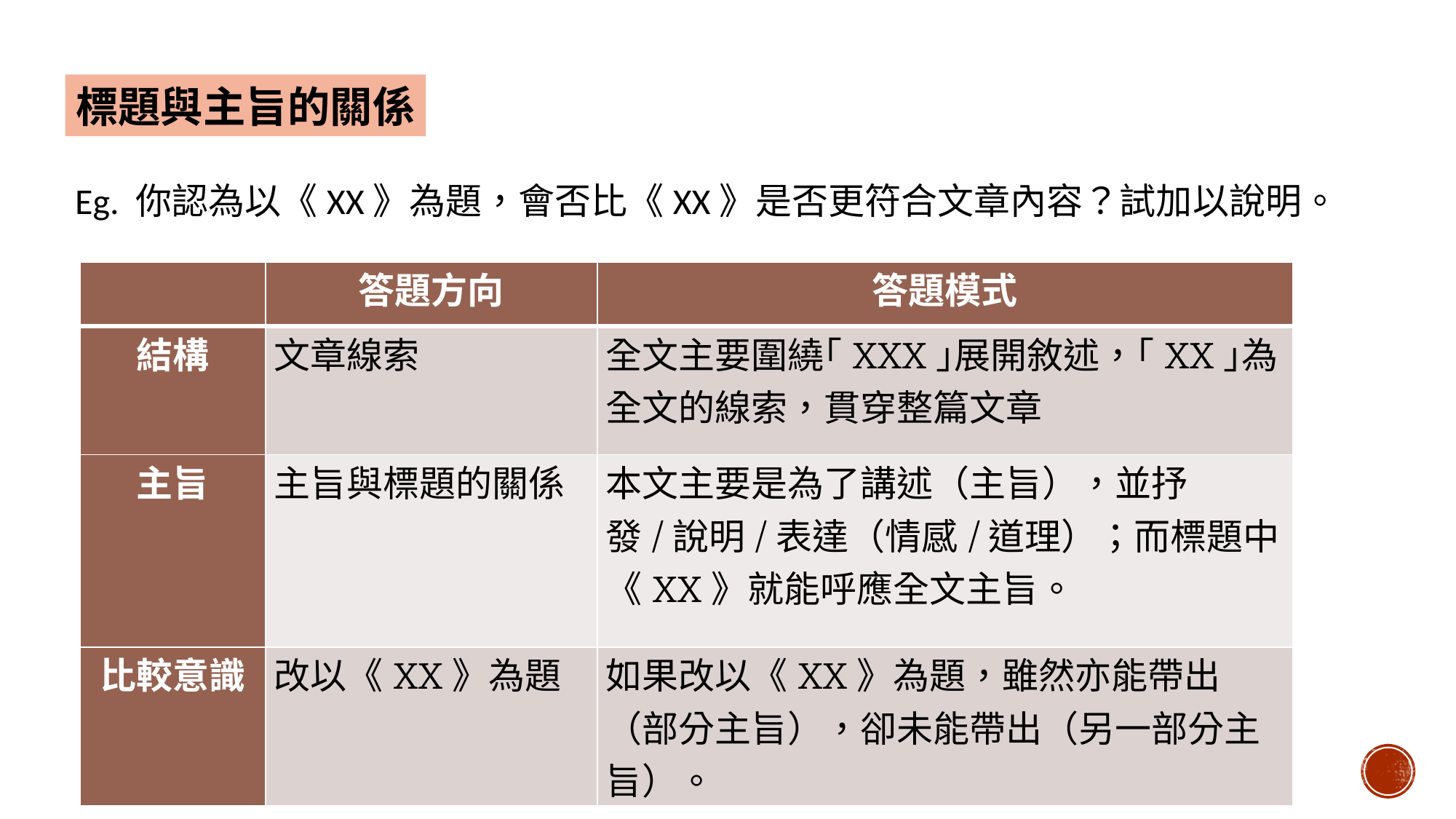

標題與主旨的關係
Eg. 你認為以《XX》為題，會否比《XX》是否更符合文章內容？試加以說明。
|  | 答題方向 | 答題模式 |
| --- | --- | --- |
| 結構 | 文章線索 | 全文主要圍繞｢XXX｣展開敘述，｢XX｣為全文的線索，貫穿整篇文章 |
| 主旨 | 主旨與標題的關係 | 本文主要是為了講述（主旨），並抒發/說明/表達（情感/道理）；而標題中《XX》就能呼應全文主旨。 |
| 比較意識 | 改以《XX》為題 | 如果改以《XX》為題，雖然亦能帶出（部分主旨），卻未能帶出（另一部分主旨）。 |